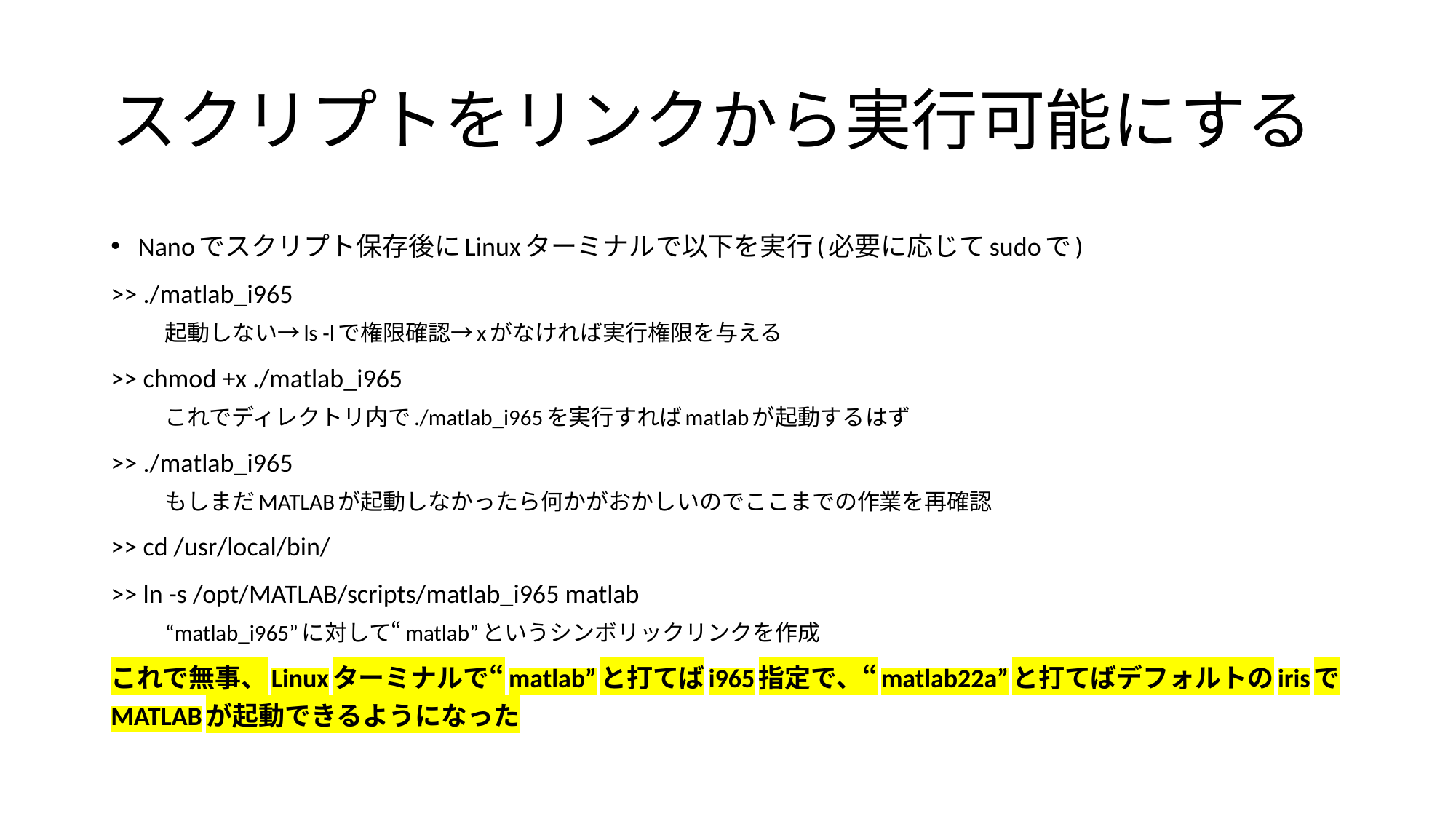

# スクリプトをリンクから実行可能にする
Nanoでスクリプト保存後にLinuxターミナルで以下を実行(必要に応じてsudoで)
>> ./matlab_i965
起動しない→ls -lで権限確認→xがなければ実行権限を与える
>> chmod +x ./matlab_i965
これでディレクトリ内で./matlab_i965を実行すればmatlabが起動するはず
>> ./matlab_i965
もしまだMATLABが起動しなかったら何かがおかしいのでここまでの作業を再確認
>> cd /usr/local/bin/
>> ln -s /opt/MATLAB/scripts/matlab_i965 matlab
“matlab_i965”に対して“matlab”というシンボリックリンクを作成
これで無事、Linuxターミナルで“matlab”と打てばi965指定で、“matlab22a”と打てばデフォルトのirisでMATLABが起動できるようになった